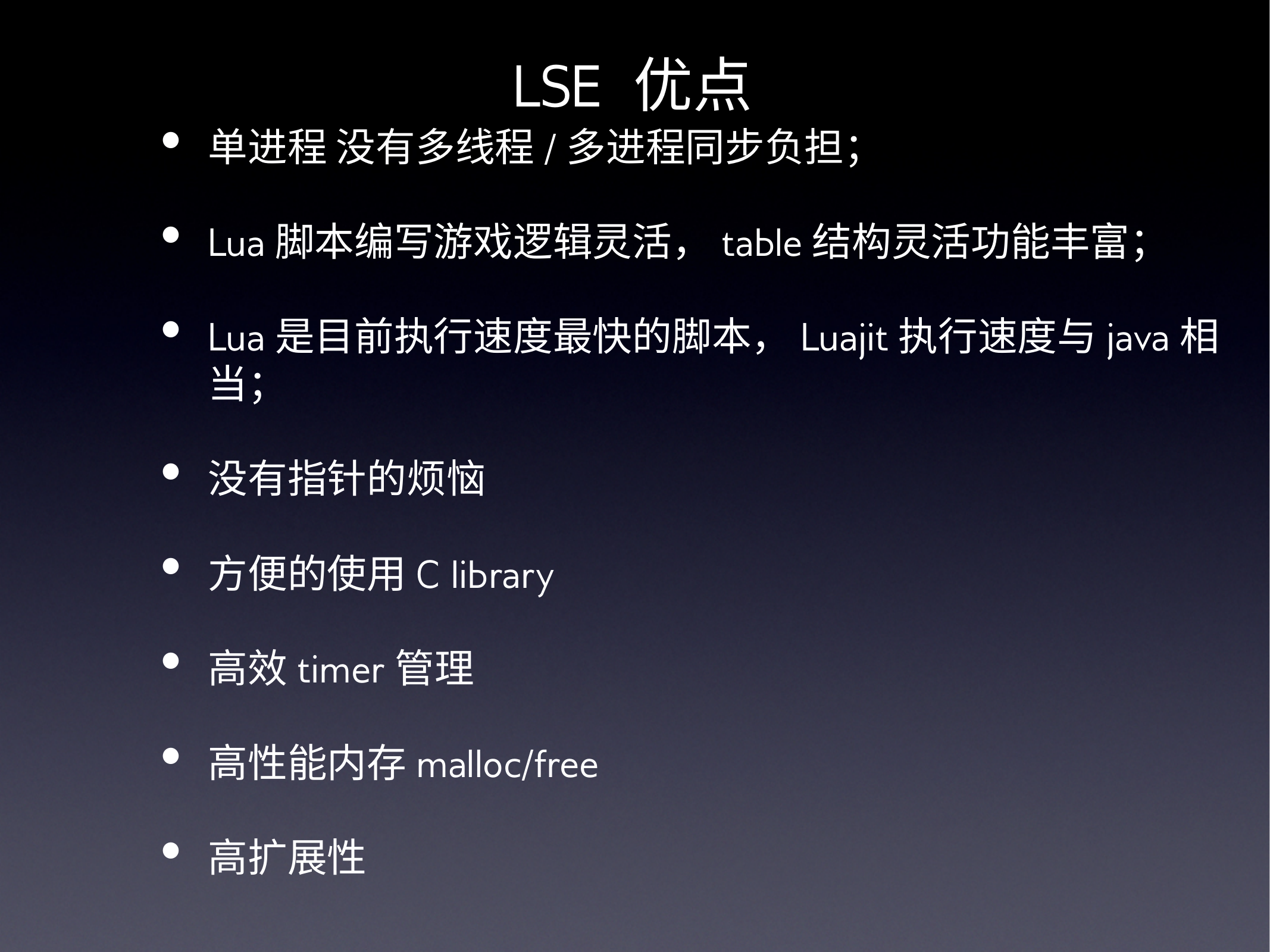

# LSE 优点
单进程 没有多线程/多进程同步负担；
Lua脚本编写游戏逻辑灵活，table结构灵活功能丰富；
Lua是目前执行速度最快的脚本，Luajit执行速度与java相当；
没有指针的烦恼
方便的使用C library
高效timer管理
高性能内存malloc/free
高扩展性